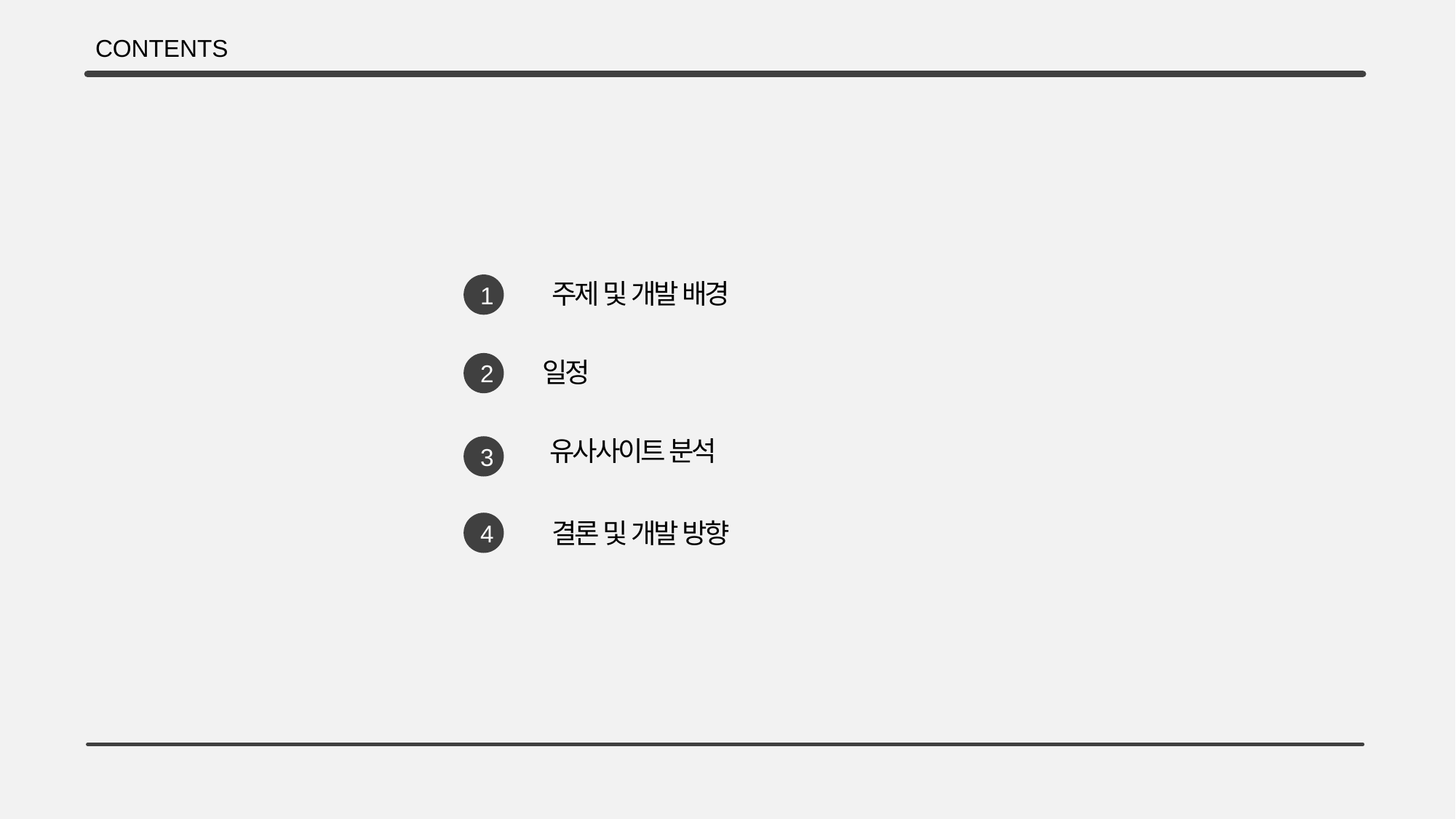

CONTENTS
주제 및 개발 배경
1
일정
2
유사사이트 분석
3
결론 및 개발 방향
4